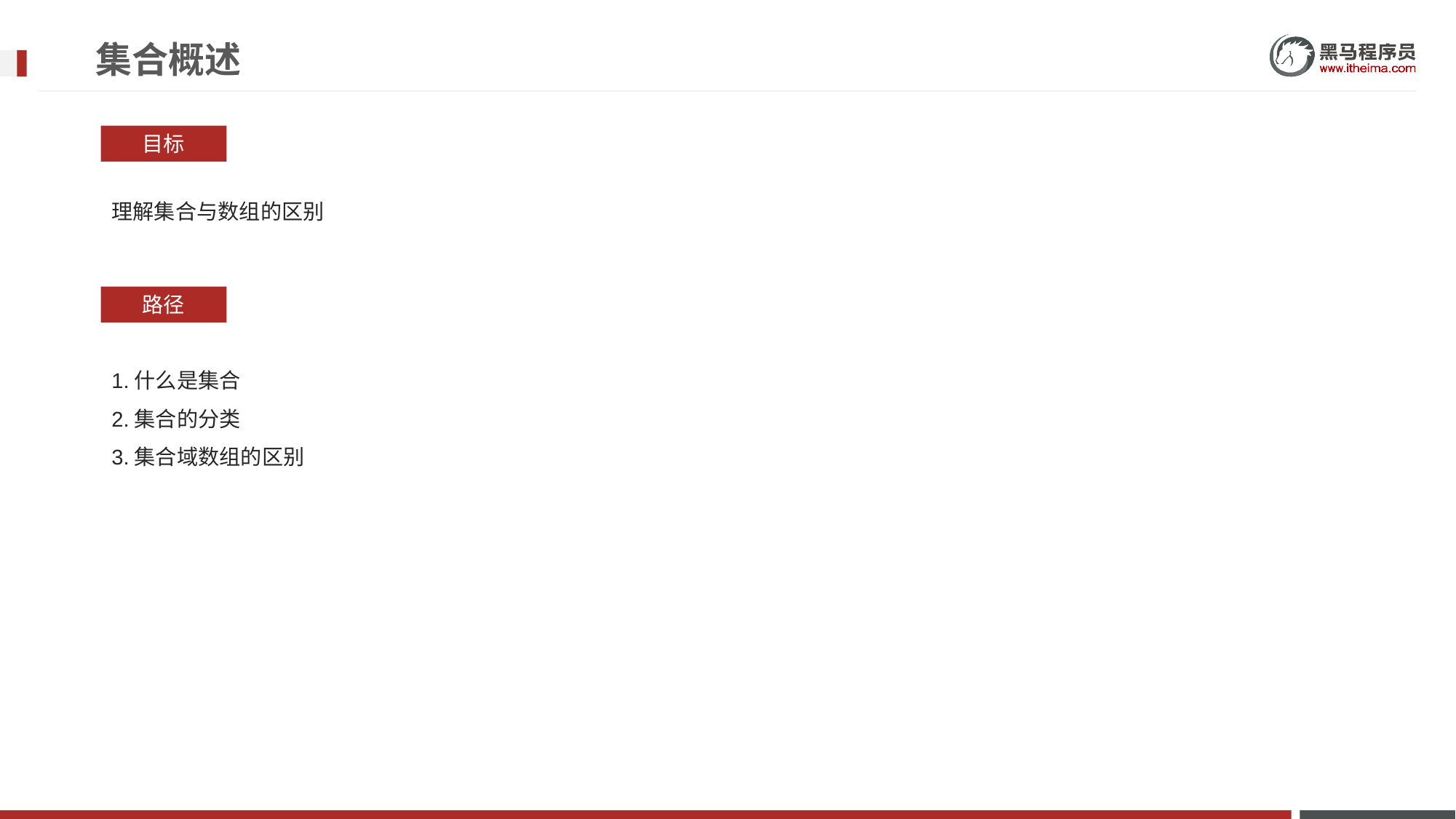

# 集合概述
目标
理解集合与数组的区别
路径
1.什么是集合
2.集合的分类
3.集合域数组的区别